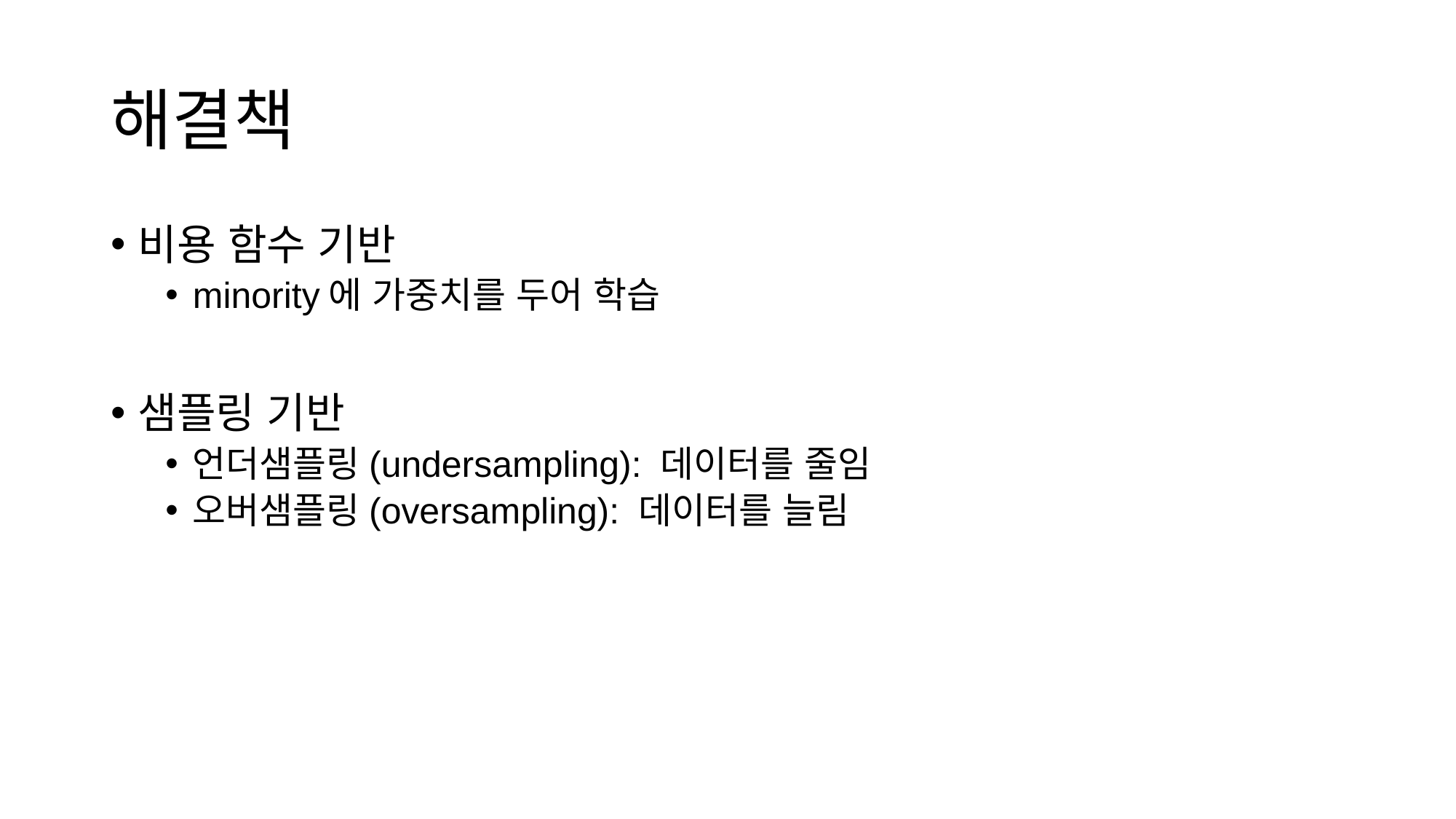

# 해결책
비용 함수 기반
minority에 가중치를 두어 학습

샘플링 기반
언더샘플링(undersampling): 데이터를 줄임
오버샘플링(oversampling): 데이터를 늘림